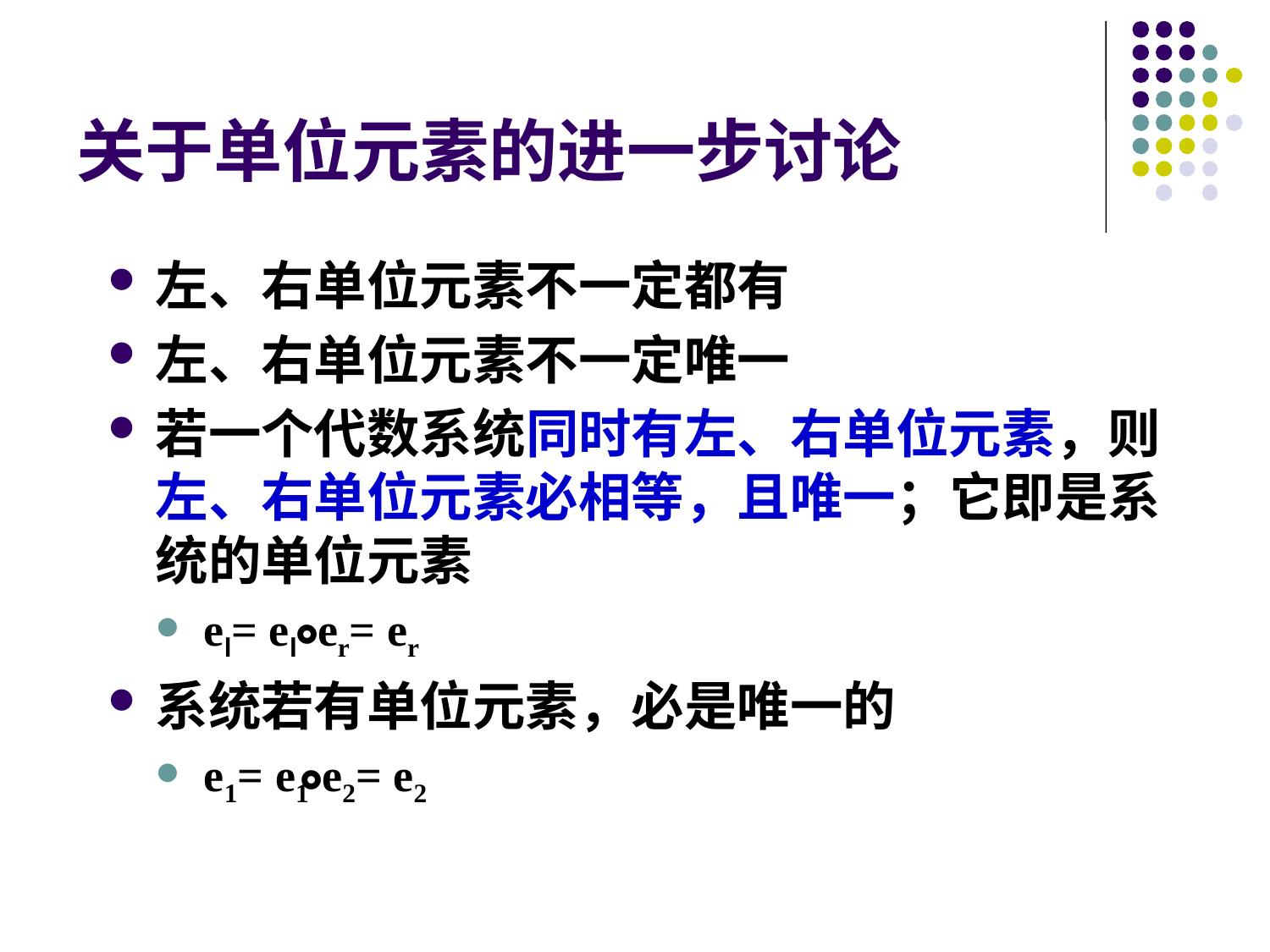

# 关于单位元素的进一步讨论
左、右单位元素不一定都有
左、右单位元素不一定唯一
若一个代数系统同时有左、右单位元素，则左、右单位元素必相等，且唯一；它即是系统的单位元素
el= el   ⃘er= er
系统若有单位元素，必是唯一的
e1= e1  ⃘e2= e2